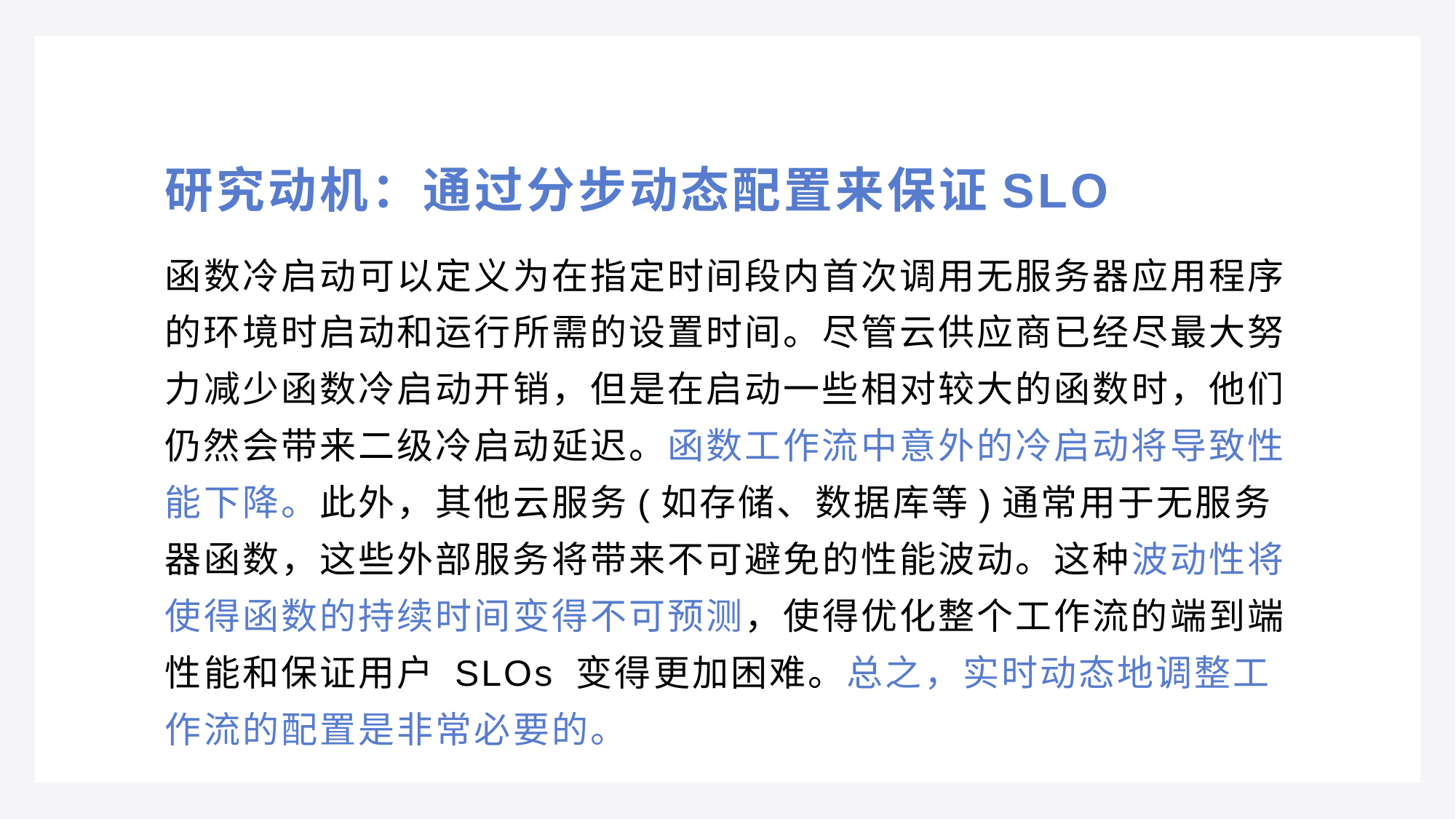

# 研究动机：通过分步动态配置来保证SLO
函数冷启动可以定义为在指定时间段内首次调用无服务器应用程序的环境时启动和运行所需的设置时间。尽管云供应商已经尽最大努力减少函数冷启动开销，但是在启动一些相对较大的函数时，他们仍然会带来二级冷启动延迟。函数工作流中意外的冷启动将导致性能下降。此外，其他云服务(如存储、数据库等)通常用于无服务器函数，这些外部服务将带来不可避免的性能波动。这种波动性将使得函数的持续时间变得不可预测，使得优化整个工作流的端到端性能和保证用户 SLOs 变得更加困难。总之，实时动态地调整工作流的配置是非常必要的。